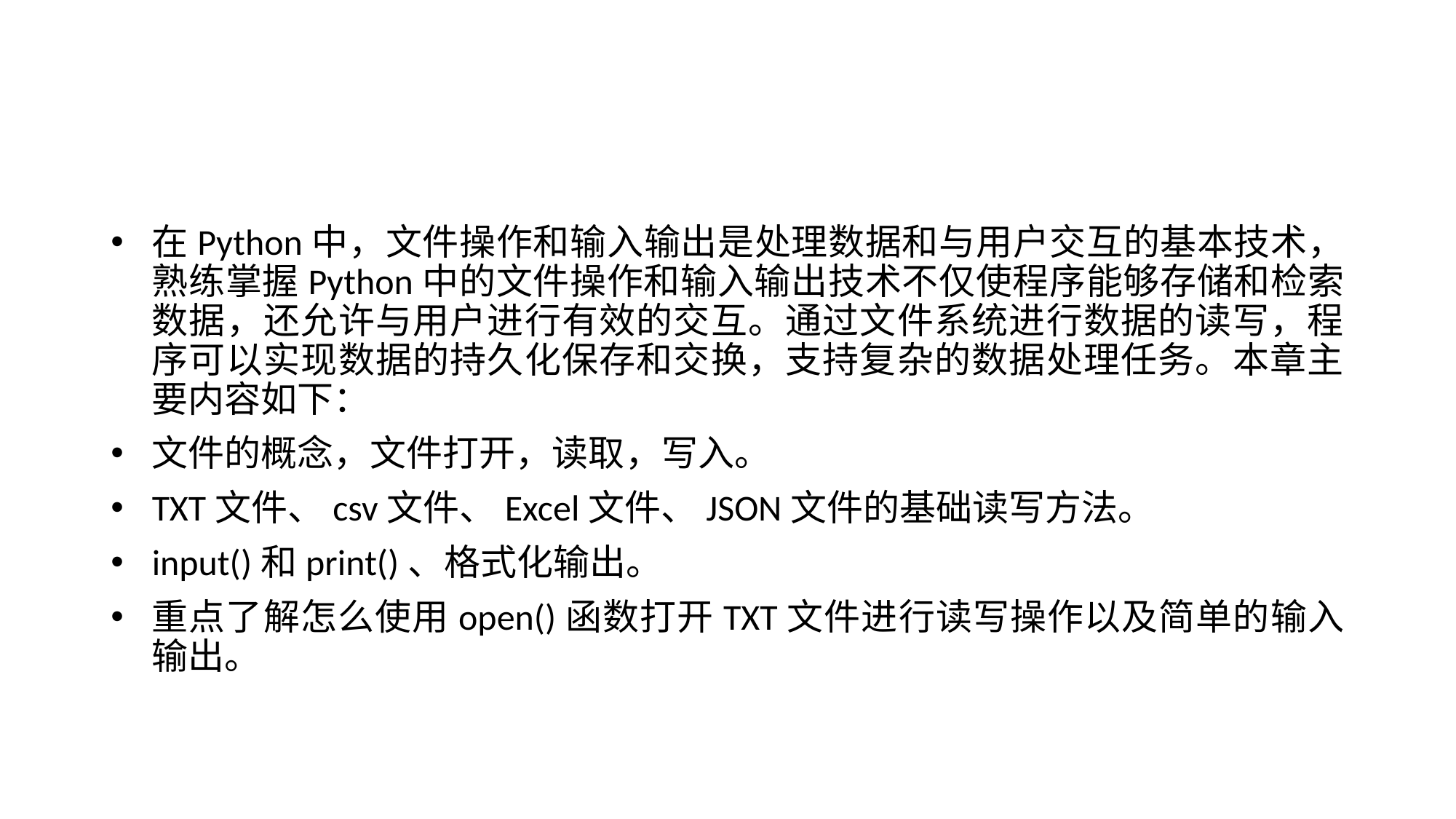

在Python中，文件操作和输入输出是处理数据和与用户交互的基本技术，熟练掌握Python中的文件操作和输入输出技术不仅使程序能够存储和检索数据，还允许与用户进行有效的交互。通过文件系统进行数据的读写，程序可以实现数据的持久化保存和交换，支持复杂的数据处理任务。本章主要内容如下：
文件的概念，文件打开，读取，写入。
TXT文件、csv文件、Excel文件、JSON文件的基础读写方法。
input()和print()、格式化输出。
重点了解怎么使用open()函数打开TXT文件进行读写操作以及简单的输入输出。